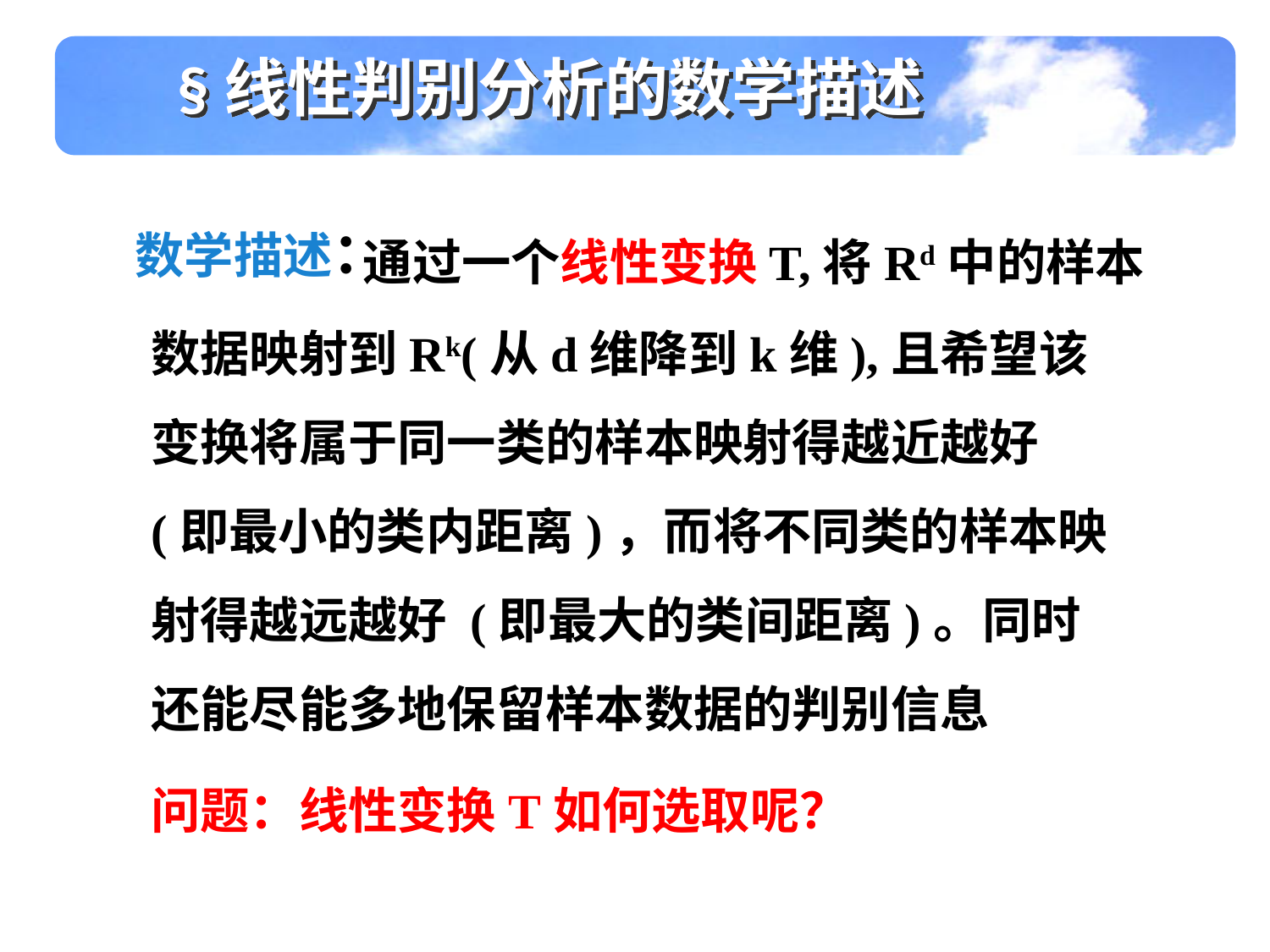

§线性判别分析的数学描述
数学描述：
通过一个线性变换T,将Rd中的样本
数据映射到Rk(从d维降到k维),且希望该变换将属于同一类的样本映射得越近越好(即最小的类内距离)，而将不同类的样本映射得越远越好 (即最大的类间距离)。同时还能尽能多地保留样本数据的判别信息
问题：线性变换T如何选取呢？